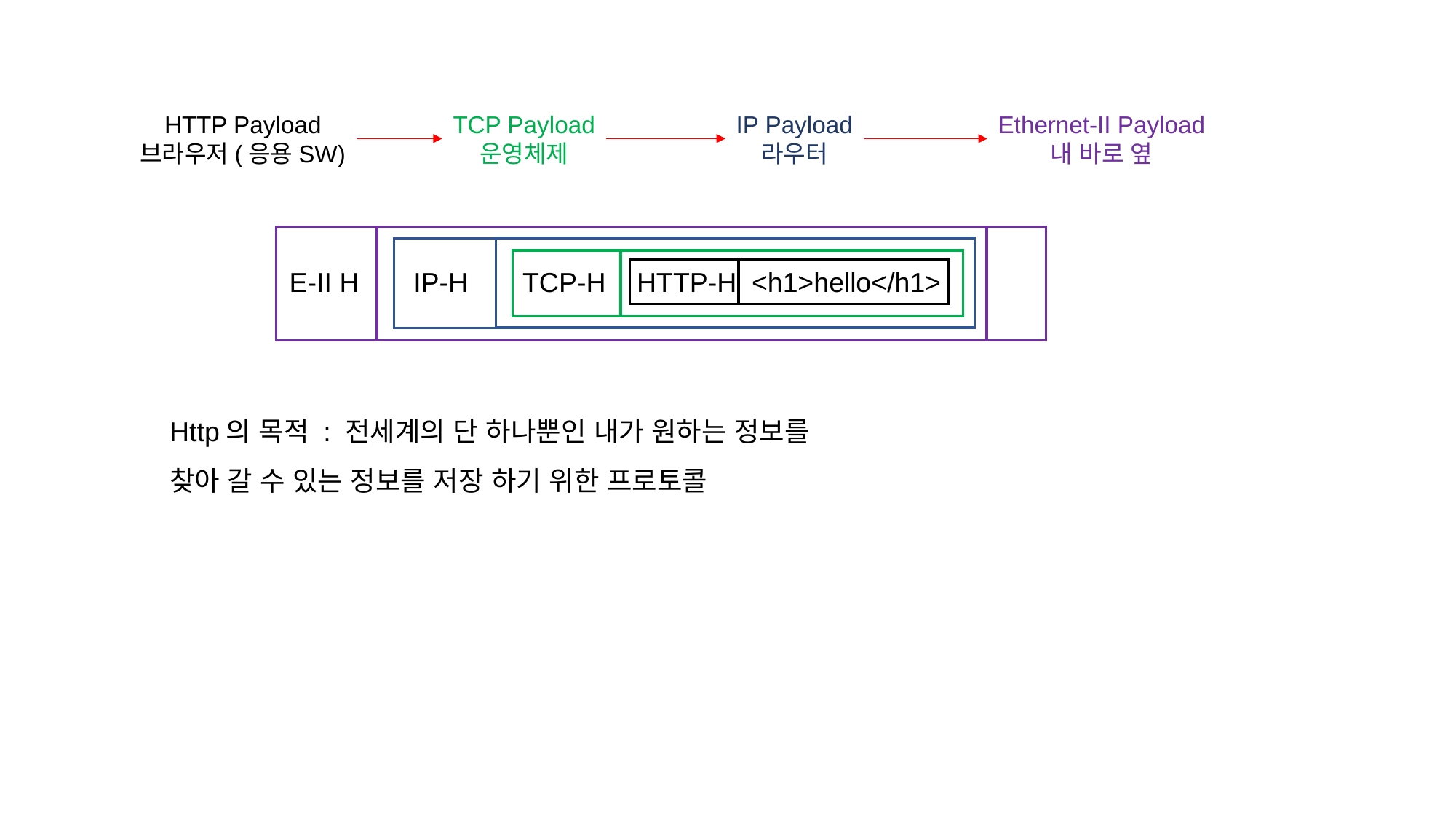

HTTP Payload
브라우저(응용SW)
TCP Payload
운영체제
IP Payload
라우터
Ethernet-II Payload
내 바로 옆

E-II H
IP-H
TCP-H
HTTP-H

<h1>hello</h1>

Http의 목적 : 전세계의 단 하나뿐인 내가 원하는 정보를
찾아 갈 수 있는 정보를 저장 하기 위한 프로토콜